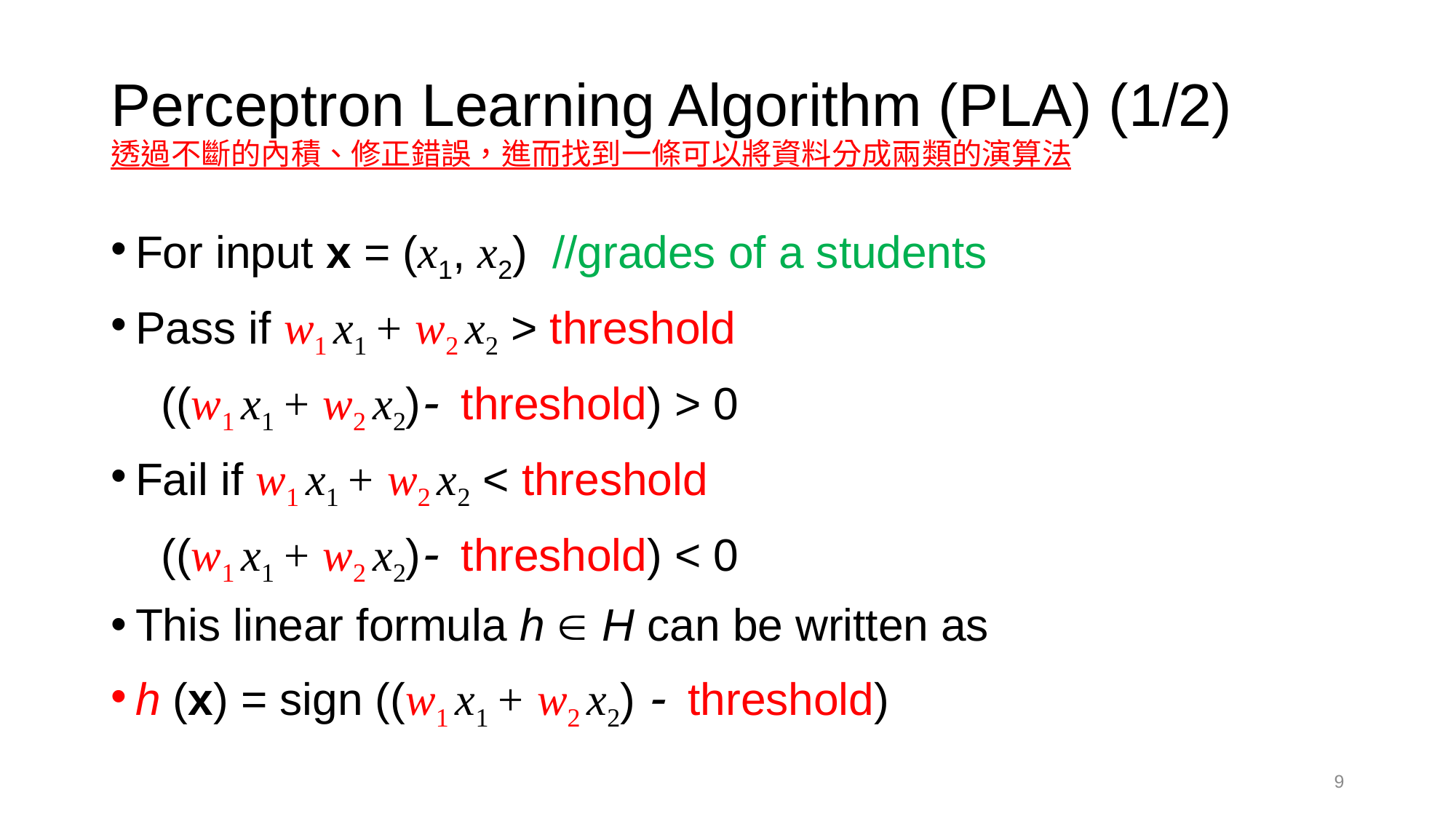

# Perceptron Learning Algorithm (PLA) (1/2) 透過不斷的內積、修正錯誤，進而找到一條可以將資料分成兩類的演算法
For input x = (x1, x2)  //grades of a students
Pass if w1 x1 + w2 x2 > threshold
    ((w1 x1 + w2 x2)−  threshold) > 0
Fail if w1 x1 + w2 x2 < threshold
    ((w1 x1 + w2 x2)−  threshold) < 0
This linear formula h ∈ H can be written as
h (x) = sign ((w1 x1 + w2 x2) −  threshold)
9